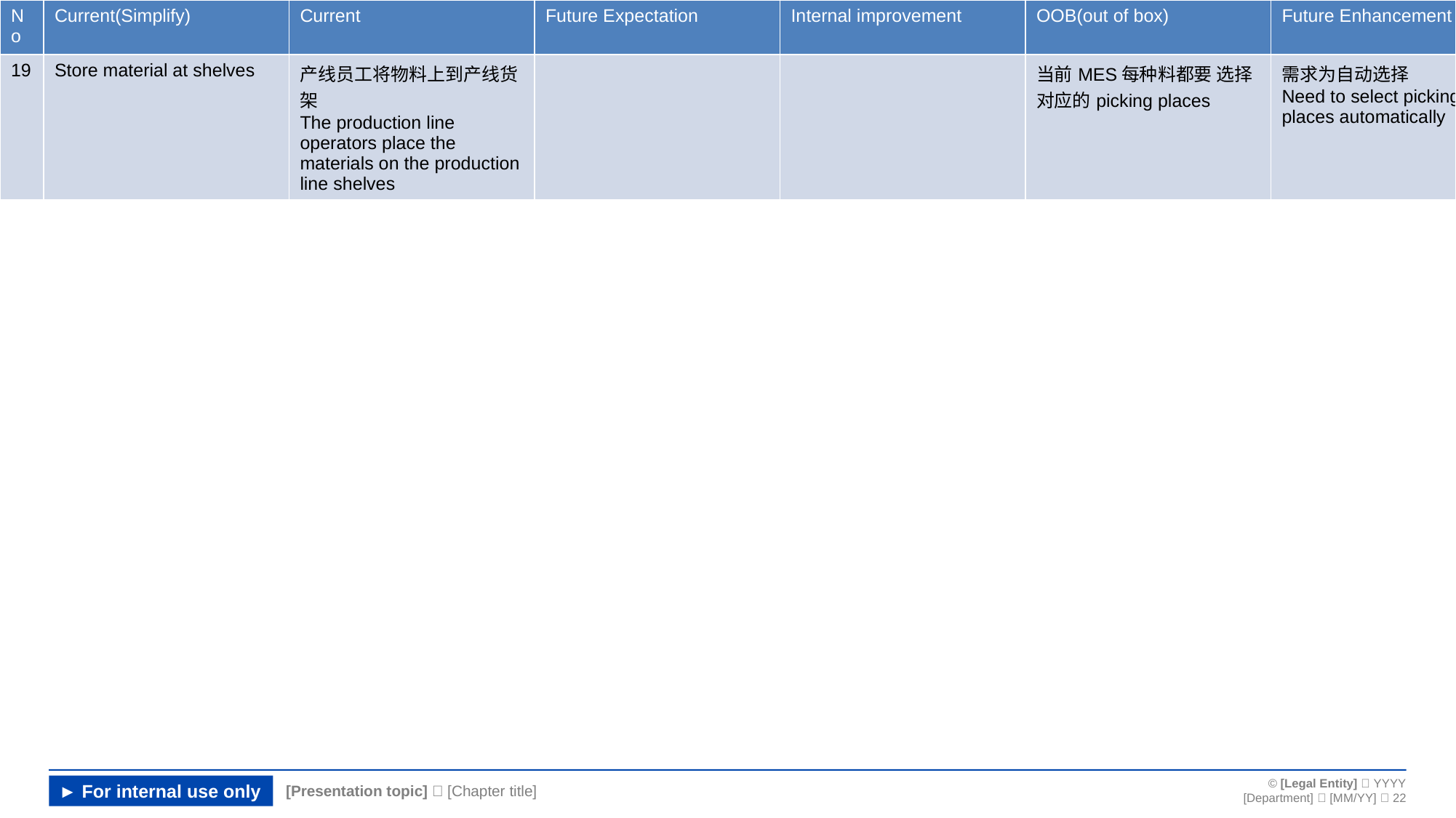

| No | Current(Simplify) | Current | Future Expectation | Internal improvement | OOB(out of box) | Future Enhancement |  |
| --- | --- | --- | --- | --- | --- | --- | --- |
| 19 | Store material at shelves | 产线员工将物料上到产线货架 The production line operators place the materials on the production line shelves |  |  | 当前MES每种料都要 选择对应的picking places | 需求为自动选择 Need to select picking places automatically |  |
#